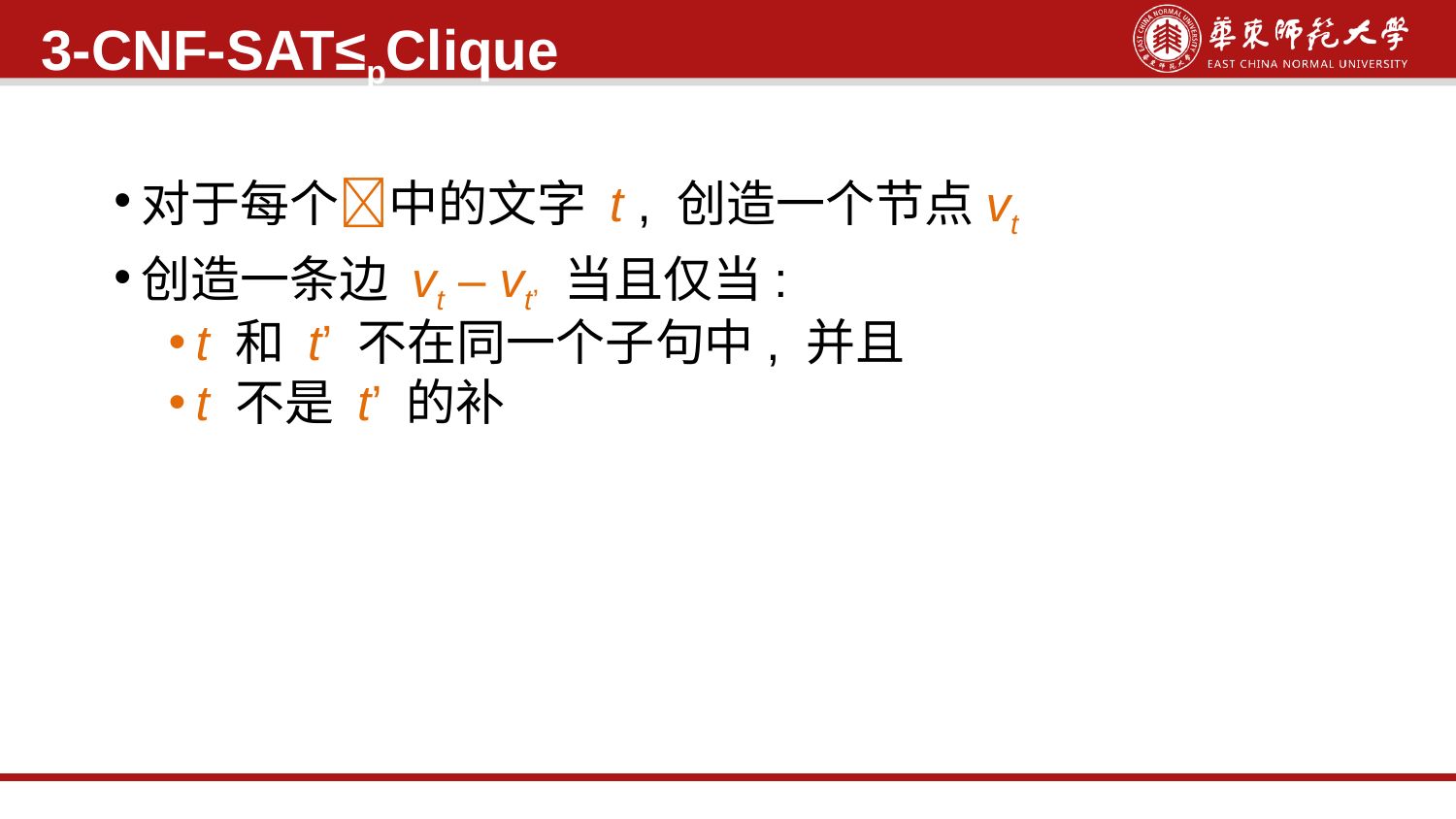

3-CNF-SAT≤pClique
对于每个ϕ中的文字 t , 创造一个节点vt
创造一条边 vt – vt’ 当且仅当:
t 和 t’ 不在同一个子句中, 并且
t 不是 t’ 的补